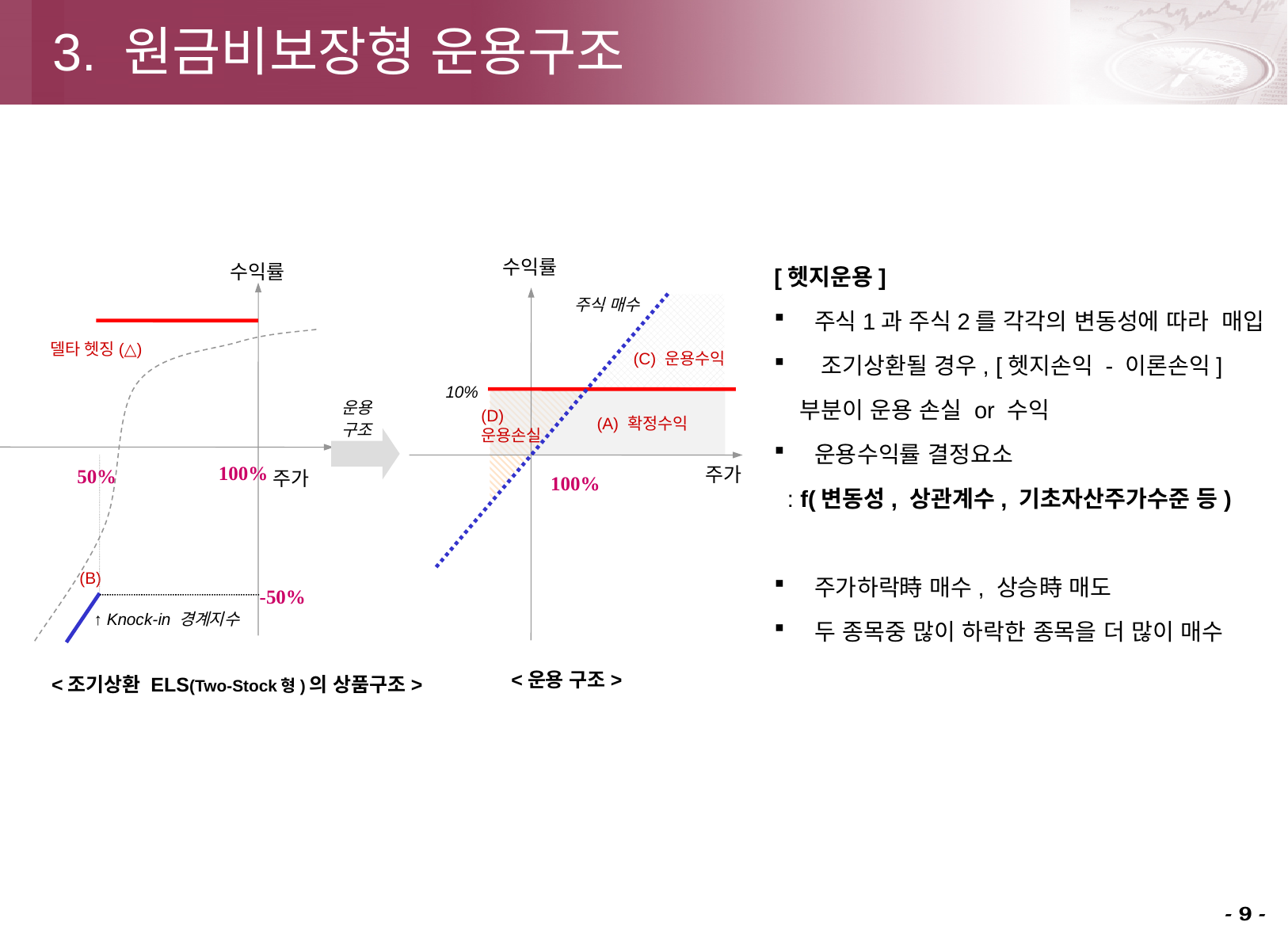

3. 원금비보장형 운용구조
[헷지운용]
 주식1과 주식2를 각각의 변동성에 따라  매입
  조기상환될 경우, [헷지손익 - 이론손익]
   부분이 운용 손실 or 수익
 운용수익률 결정요소
  : f(변동성, 상관계수, 기초자산주가수준 등)

 주가하락時 매수, 상승時 매도
 두 종목중 많이 하락한 종목을 더 많이 매수

수익률
수익률

주식 매수

델타 헷징(△)
(C) 운용수익
10%

운용
구조
(D)
운용손실
(A) 확정수익

100%

주가
50%
주가
100%
(B)
-50%

↑ Knock-in 경계지수
<운용 구조>
<조기상환 ELS(Two-Stock형)의 상품구조>